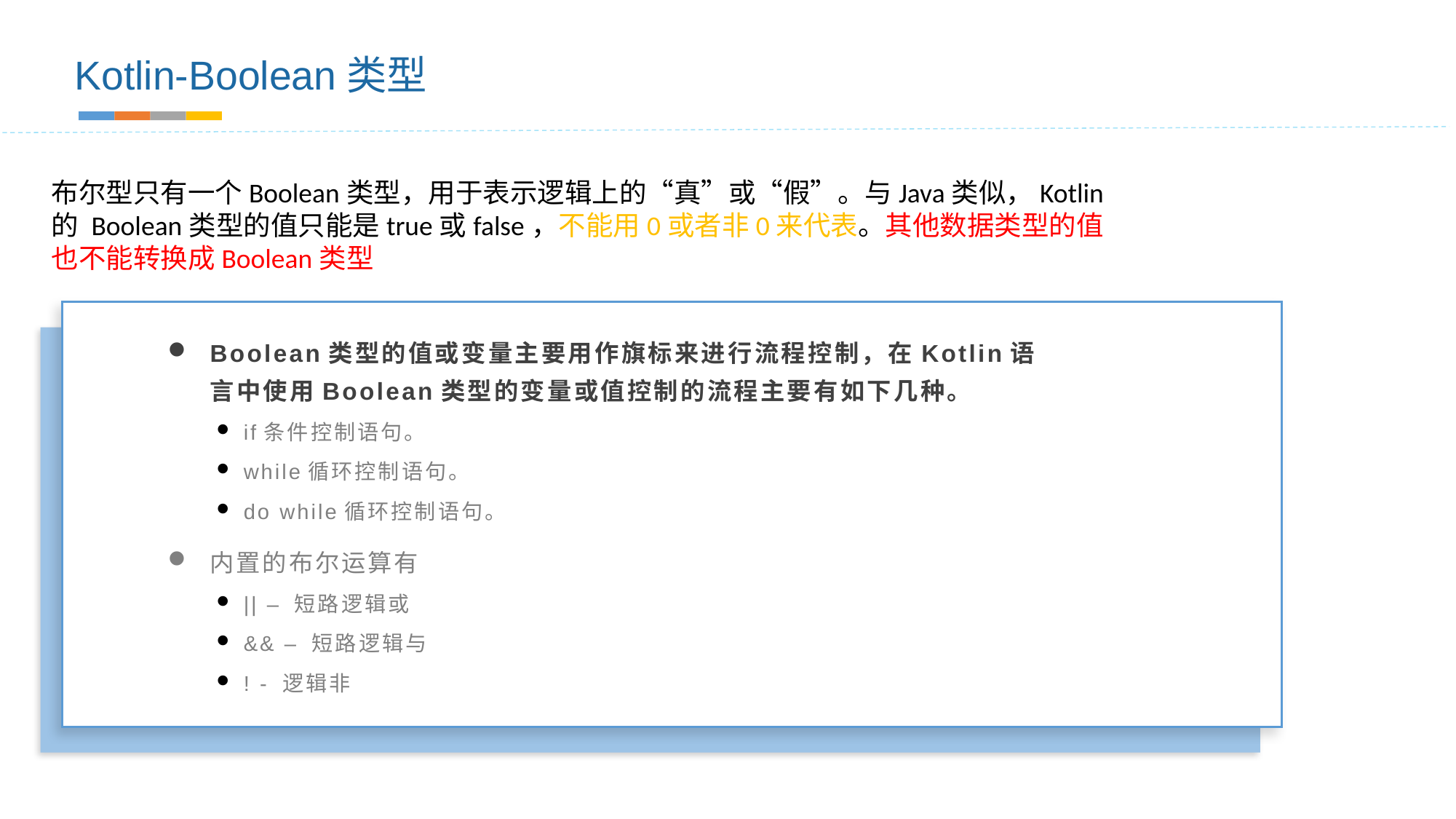

Kotlin-Boolean类型

布尔型只有一个Boolean类型，用于表示逻辑上的“真”或“假”。与Java类似，Kotlin的 Boolean类型的值只能是true或false，不能用0或者非0来代表。其他数据类型的值也不能转换成Boolean类型

Boolean类型的值或变量主要用作旗标来进行流程控制，在Kotlin语言中使用Boolean类型的变量或值控制的流程主要有如下几种。
if条件控制语句。
while循环控制语句。
do while循环控制语句。
内置的布尔运算有
|| – 短路逻辑或
&& – 短路逻辑与
! - 逻辑非